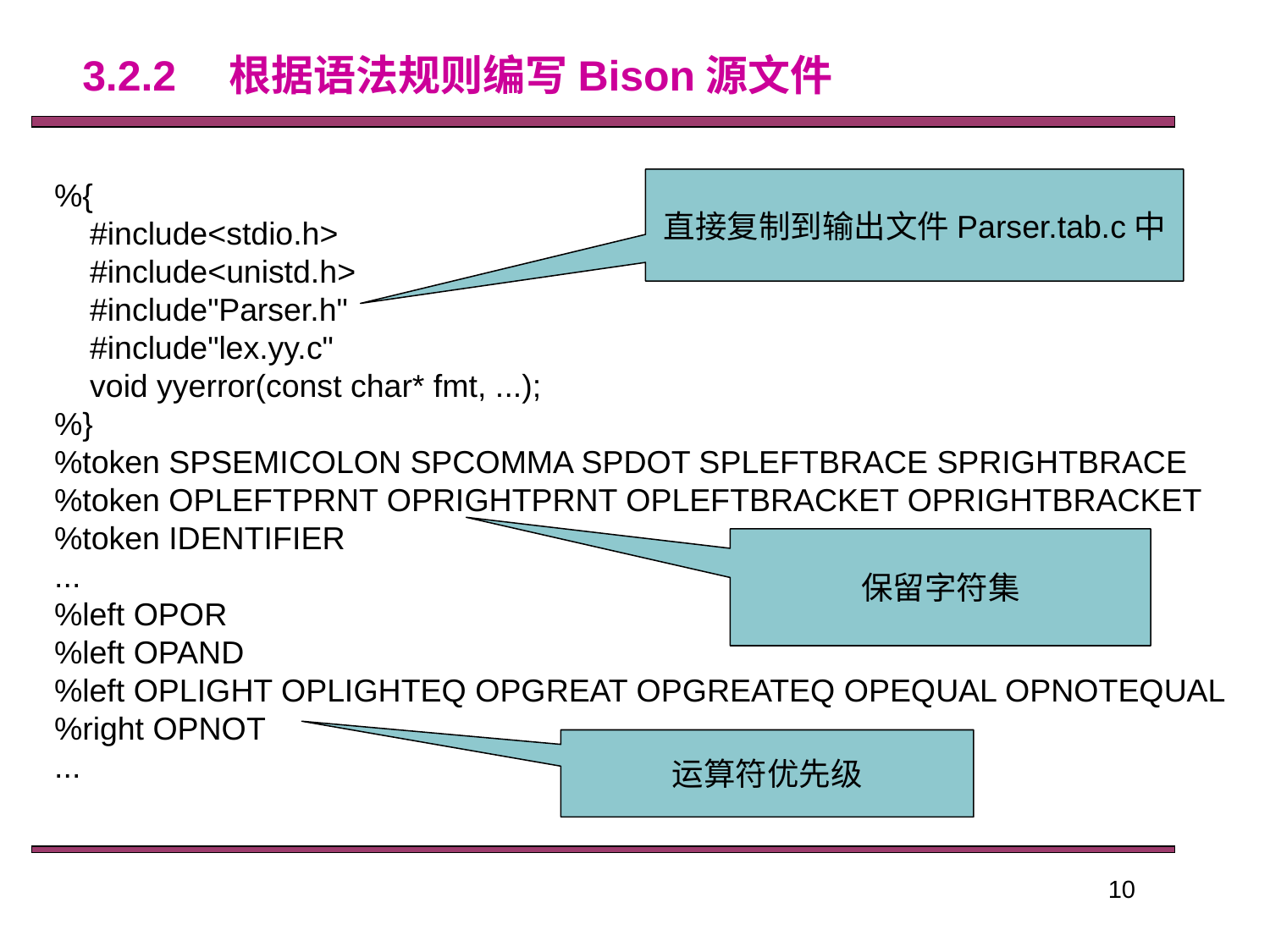

3.2.2　根据语法规则编写Bison源文件
%{
    #include<stdio.h>
    #include<unistd.h>
    #include"Parser.h"
    #include"lex.yy.c"
    void yyerror(const char* fmt, ...);
%}
%token SPSEMICOLON SPCOMMA SPDOT SPLEFTBRACE SPRIGHTBRACE
%token OPLEFTPRNT OPRIGHTPRNT OPLEFTBRACKET OPRIGHTBRACKET
%token IDENTIFIER
...
%left OPOR
%left OPAND
%left OPLIGHT OPLIGHTEQ OPGREAT OPGREATEQ OPEQUAL OPNOTEQUAL
%right OPNOT
...

直接复制到输出文件Parser.tab.c中
保留字符集
运算符优先级
10